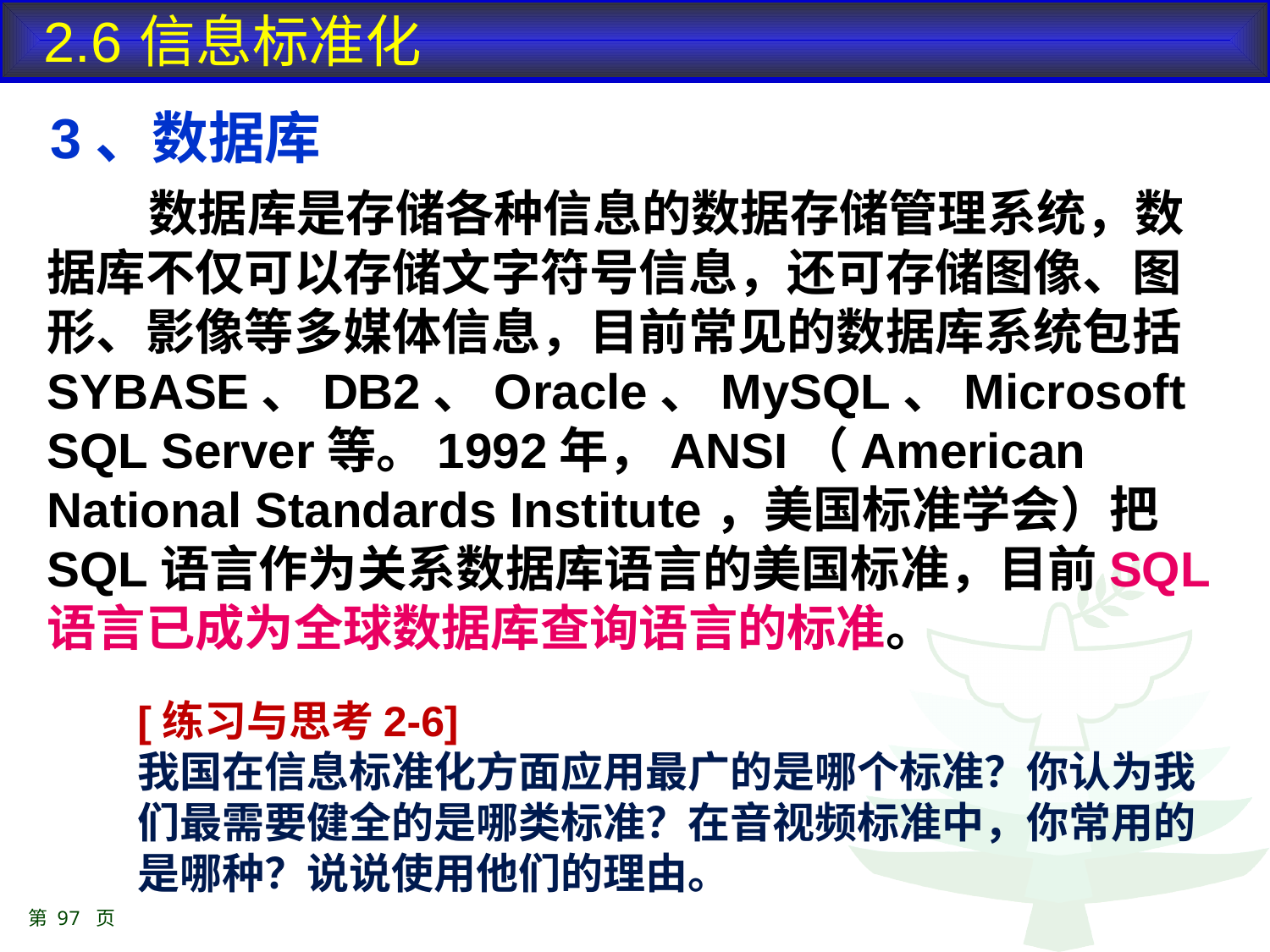

2.6	信息标准化
3、数据库
        数据库是存储各种信息的数据存储管理系统，数据库不仅可以存储文字符号信息，还可存储图像、图形、影像等多媒体信息，目前常见的数据库系统包括SYBASE、DB2、Oracle、MySQL、Microsoft SQL Server等。1992年，ANSI（American National Standards Institute，美国标准学会）把SQL语言作为关系数据库语言的美国标准，目前SQL语言已成为全球数据库查询语言的标准。
[练习与思考2-6]
我国在信息标准化方面应用最广的是哪个标准？你认为我们最需要健全的是哪类标准？在音视频标准中，你常用的是哪种？说说使用他们的理由。